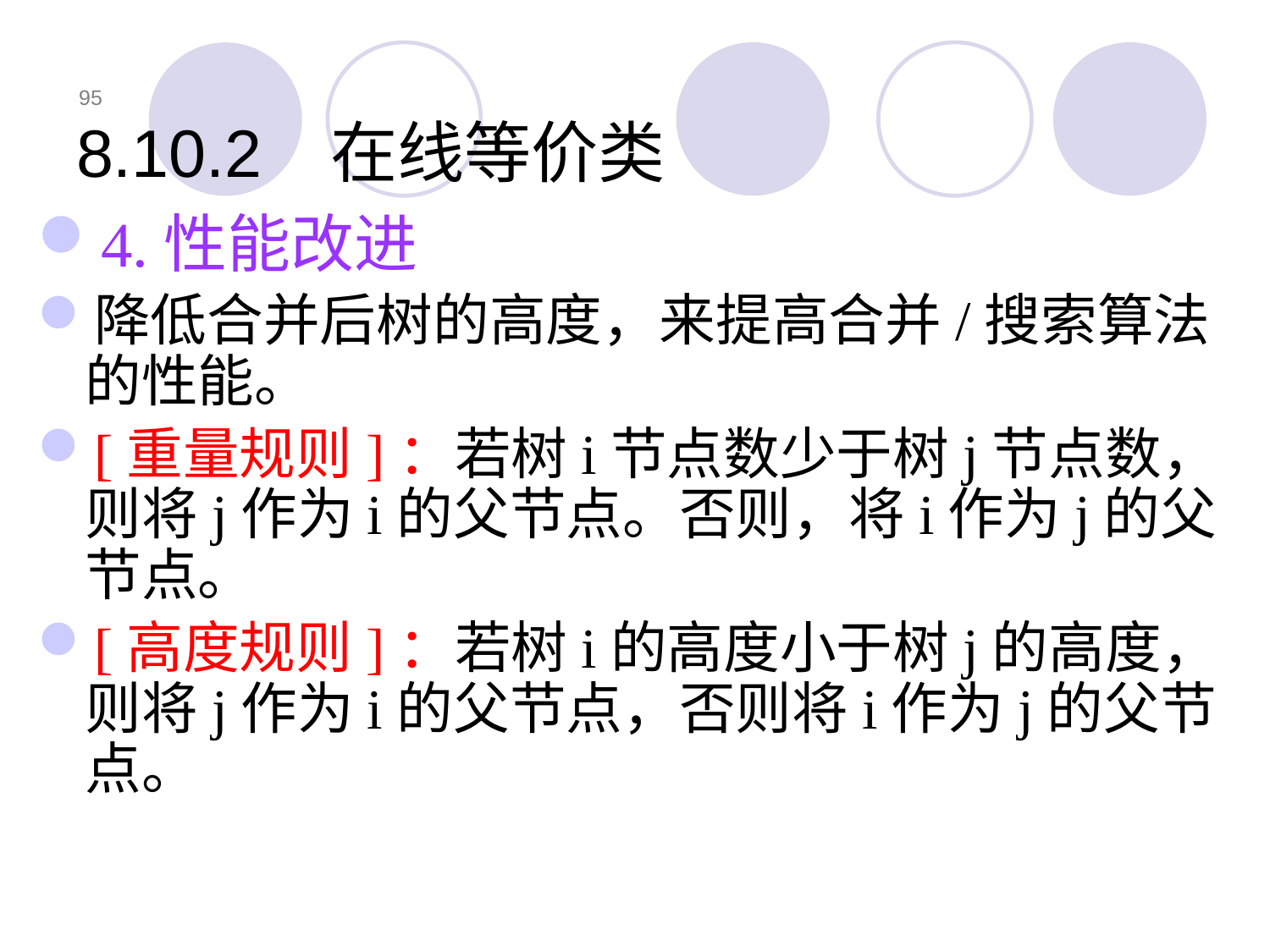

8.10.2	在线等价类
95

4.性能改进
降低合并后树的高度，来提高合并/搜索算法的性能。
[重量规则]：若树i节点数少于树j节点数，则将j作为i的父节点。否则，将i作为j的父节点。
[高度规则]：若树i的高度小于树j的高度，则将j作为i的父节点，否则将i作为j的父节点。